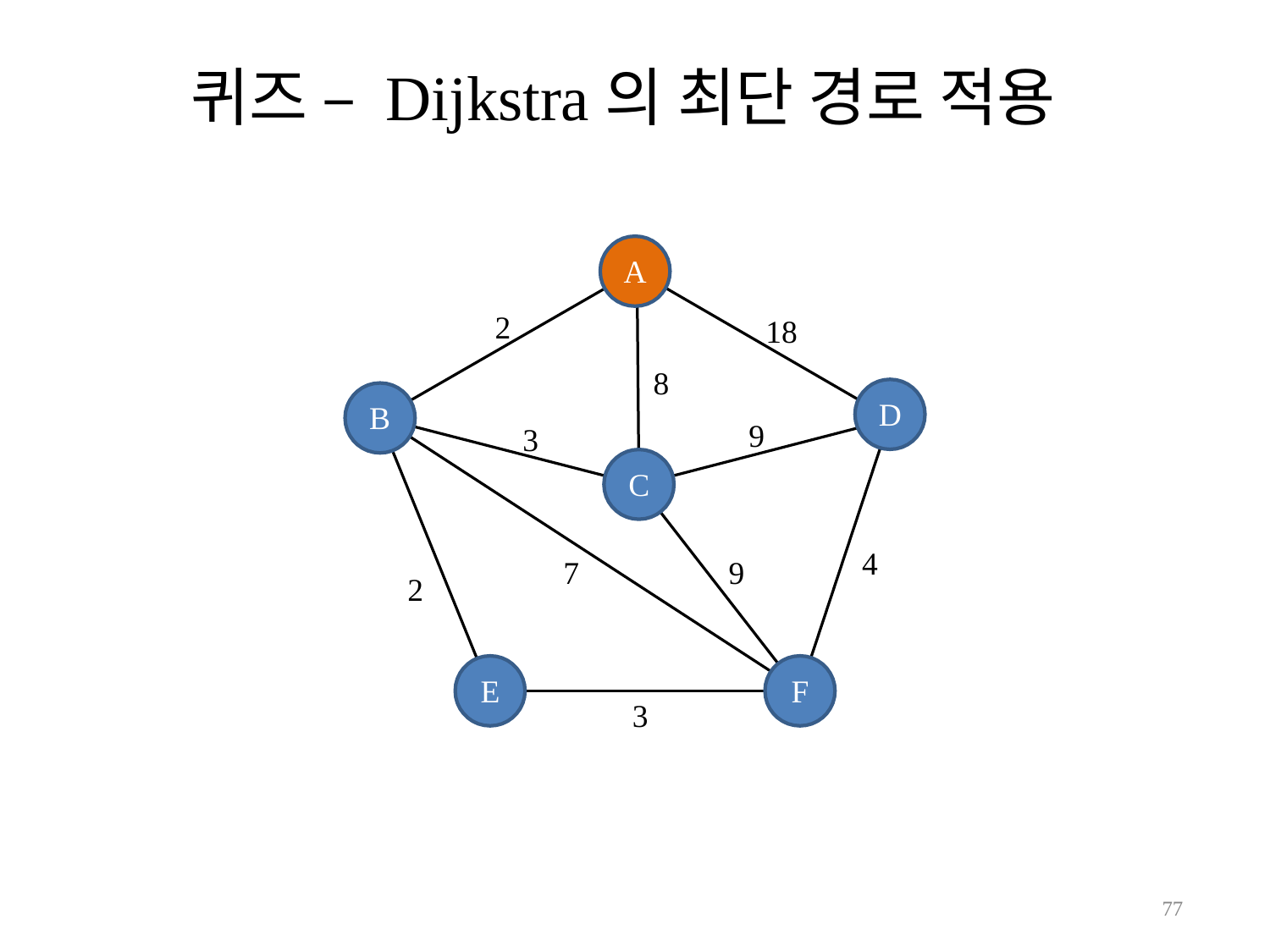

# 퀴즈 – Dijkstra의 최단 경로 적용

A

2
18
8

D
B
9

3

C

4
7
9
2

E
F

3
77